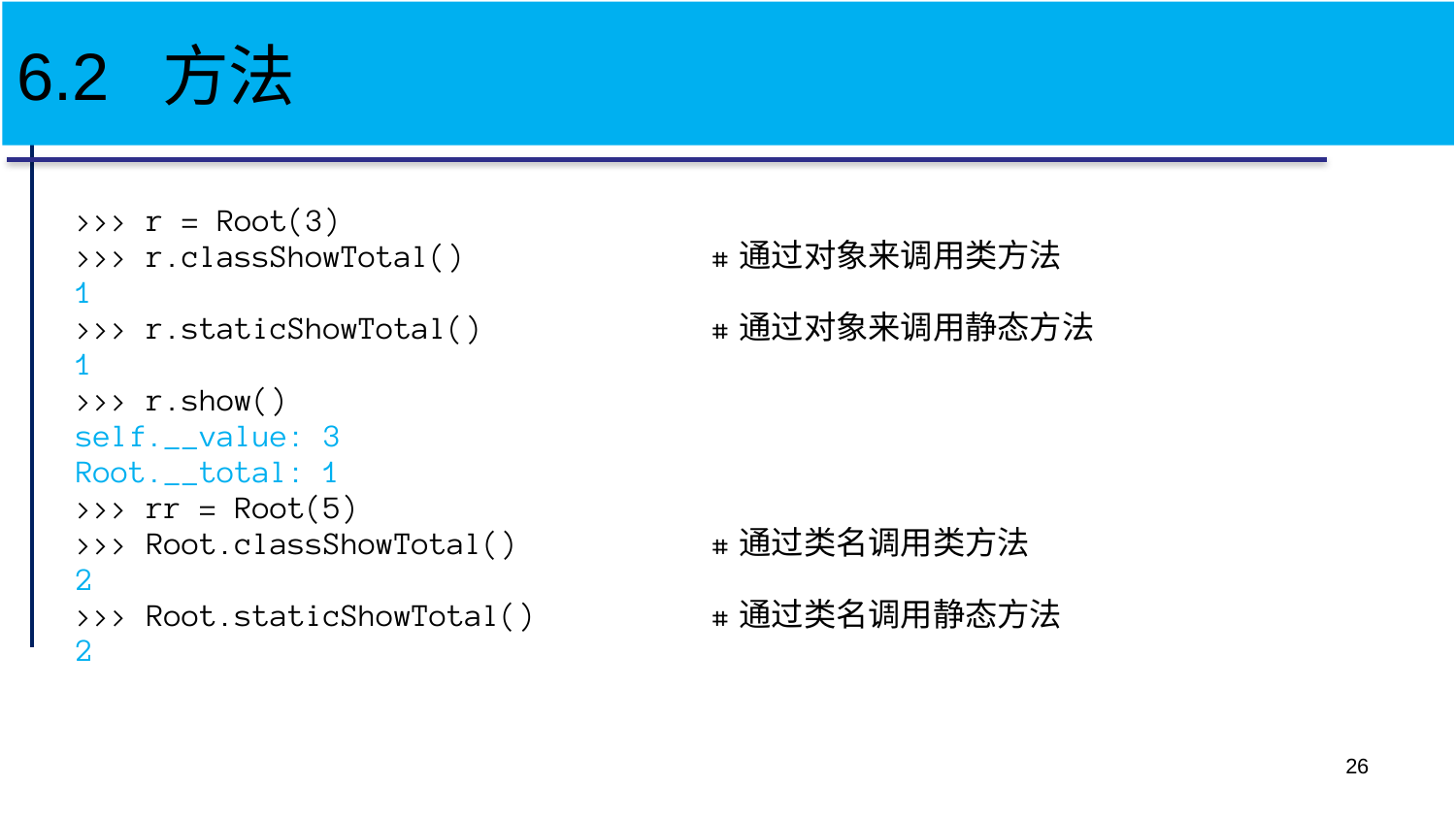

# 6.2  方法
>>> r = Root(3)
>>> r.classShowTotal()              #通过对象来调用类方法
1
>>> r.staticShowTotal()             #通过对象来调用静态方法
1
>>> r.show()
self.__value: 3
Root.__total: 1
>>> rr = Root(5)
>>> Root.classShowTotal()           #通过类名调用类方法
2
>>> Root.staticShowTotal()          #通过类名调用静态方法
2
26